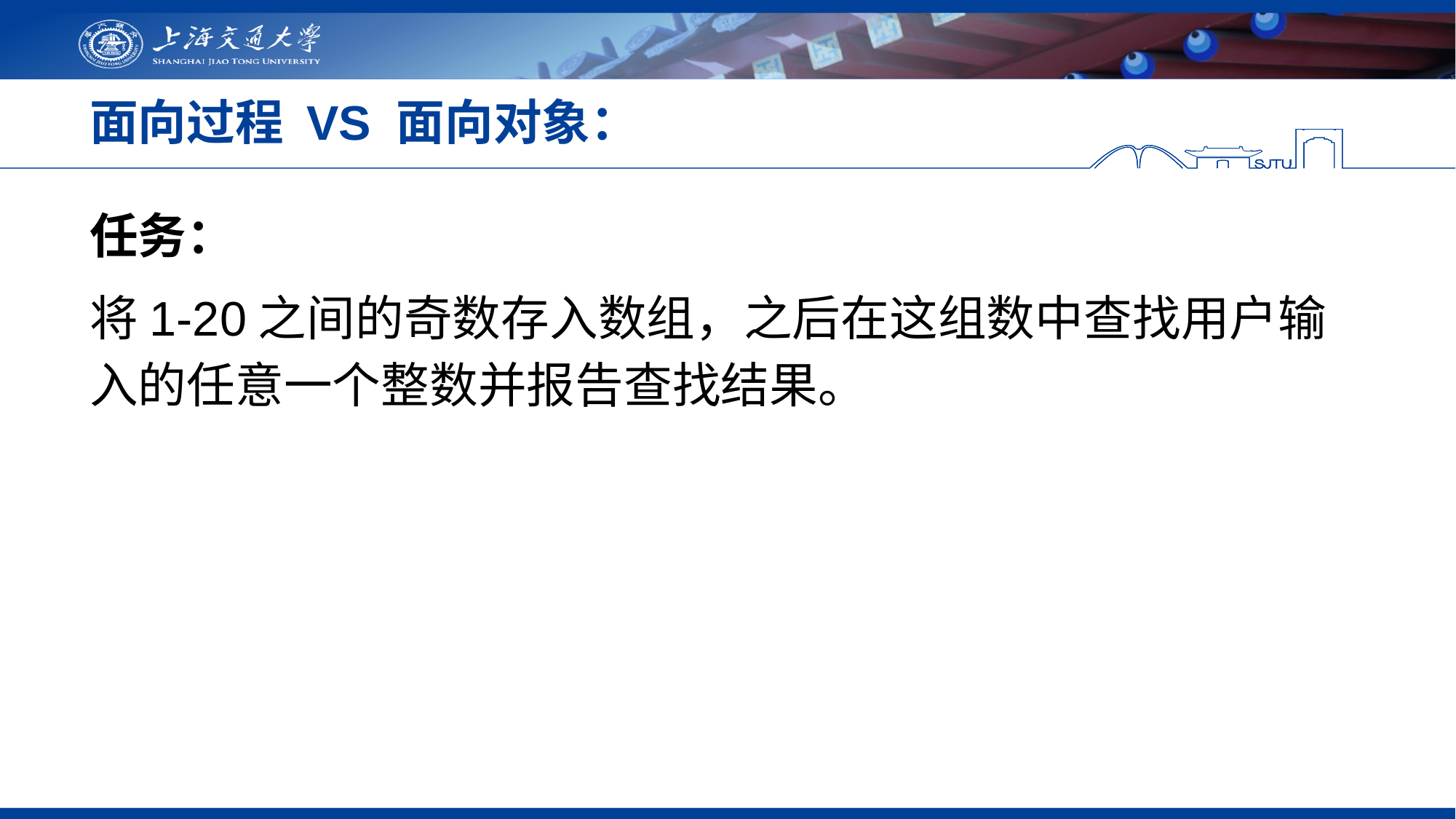

# 面向过程 VS 面向对象：
任务：
将1-20之间的奇数存入数组，之后在这组数中查找用户输入的任意一个整数并报告查找结果。